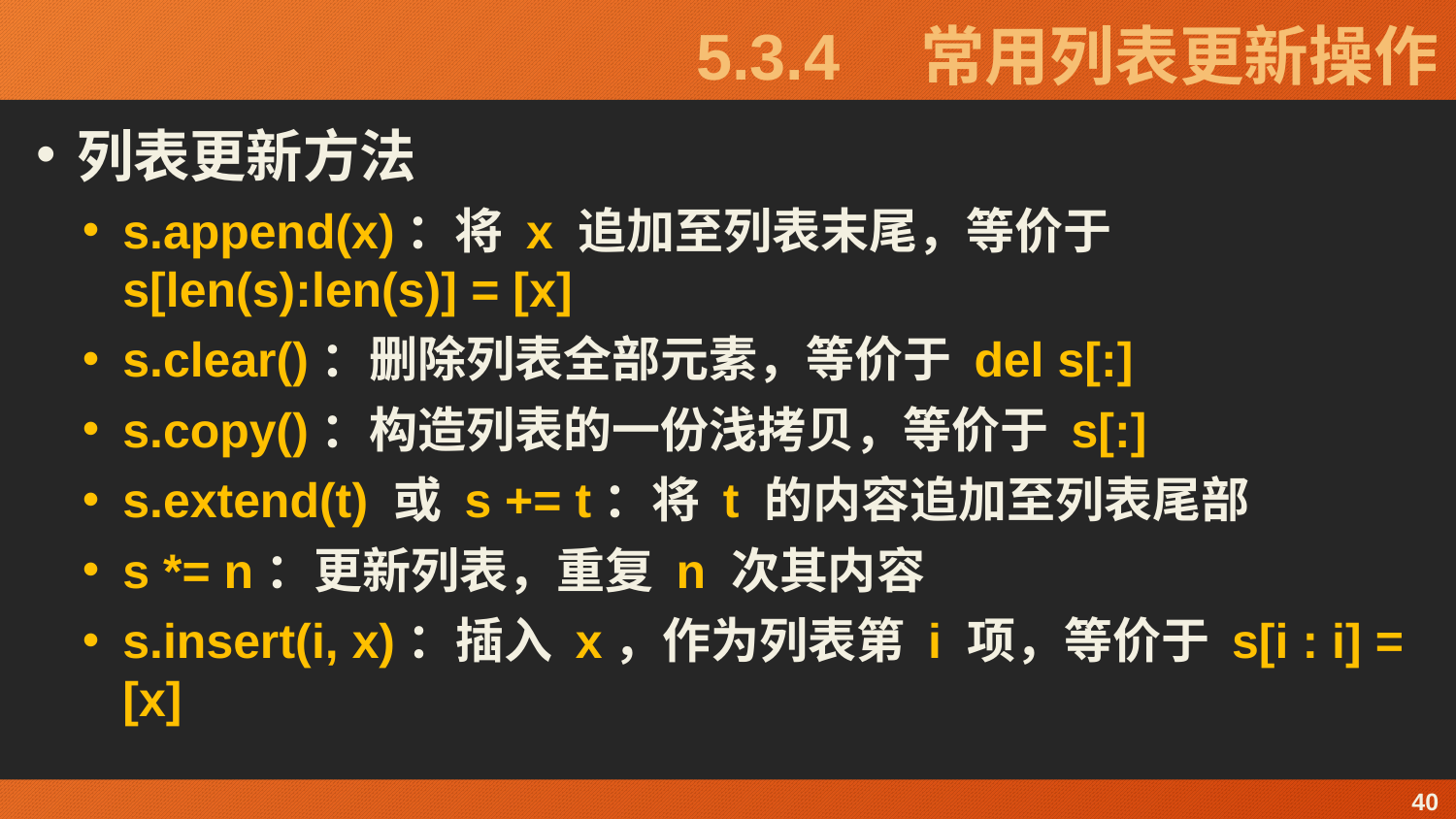

# 5.3.4　常用列表更新操作
列表更新方法
s.append(x)：将 x 追加至列表末尾，等价于 s[len(s):len(s)] = [x]
s.clear()：删除列表全部元素，等价于 del s[:]
s.copy()：构造列表的一份浅拷贝，等价于 s[:]
s.extend(t) 或 s += t：将 t 的内容追加至列表尾部
s *= n：更新列表，重复 n 次其内容
s.insert(i, x)：插入 x，作为列表第 i 项，等价于 s[i : i] = [x]
40